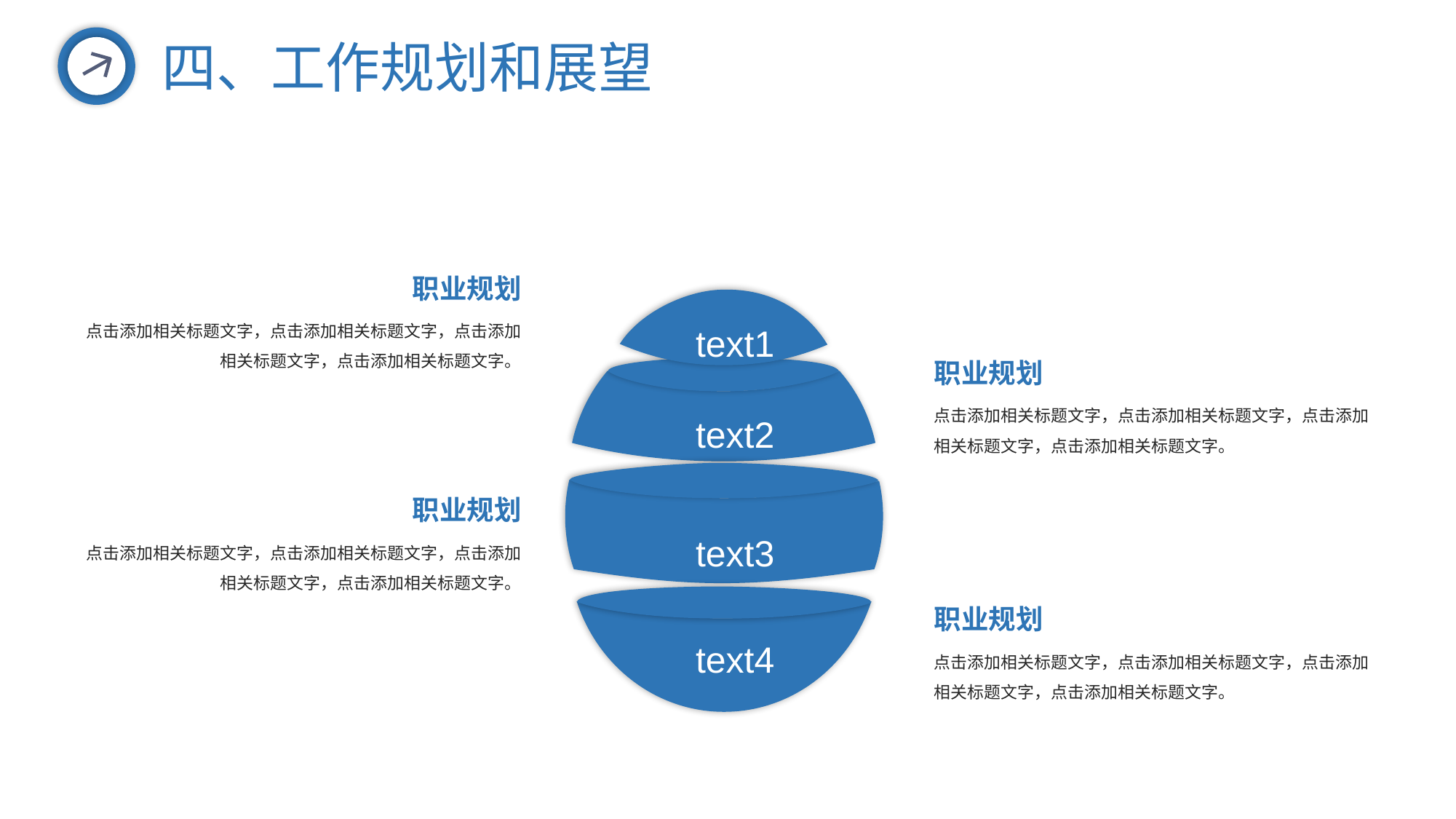

四、工作规划和展望
职业规划
点击添加相关标题文字，点击添加相关标题文字，点击添加相关标题文字，点击添加相关标题文字。

text1
职业规划
点击添加相关标题文字，点击添加相关标题文字，点击添加相关标题文字，点击添加相关标题文字。

text2

text3
职业规划
点击添加相关标题文字，点击添加相关标题文字，点击添加相关标题文字，点击添加相关标题文字。

text4
职业规划
点击添加相关标题文字，点击添加相关标题文字，点击添加相关标题文字，点击添加相关标题文字。